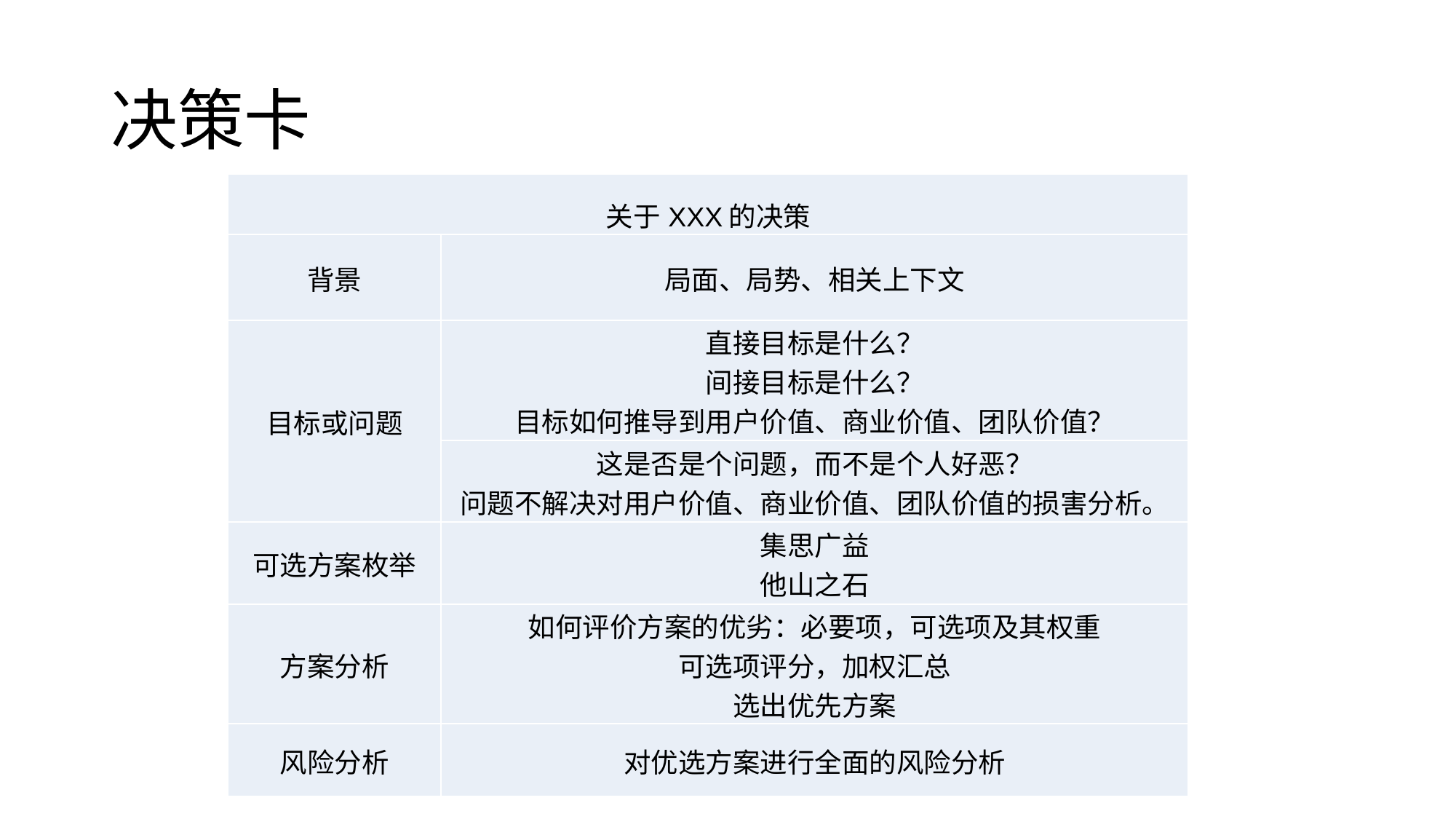

# 决策卡
| 关于XXX的决策 |  |
| --- | --- |
| 背景 | 局面、局势、相关上下文 |
| 目标或问题 | 直接目标是什么？ 间接目标是什么？ 目标如何推导到用户价值、商业价值、团队价值？ |
|  | 这是否是个问题，而不是个人好恶？ 问题不解决对用户价值、商业价值、团队价值的损害分析。 |
| 可选方案枚举 | 集思广益 他山之石 |
| 方案分析 | 如何评价方案的优劣：必要项，可选项及其权重 可选项评分，加权汇总 选出优先方案 |
| 风险分析 | 对优选方案进行全面的风险分析 |